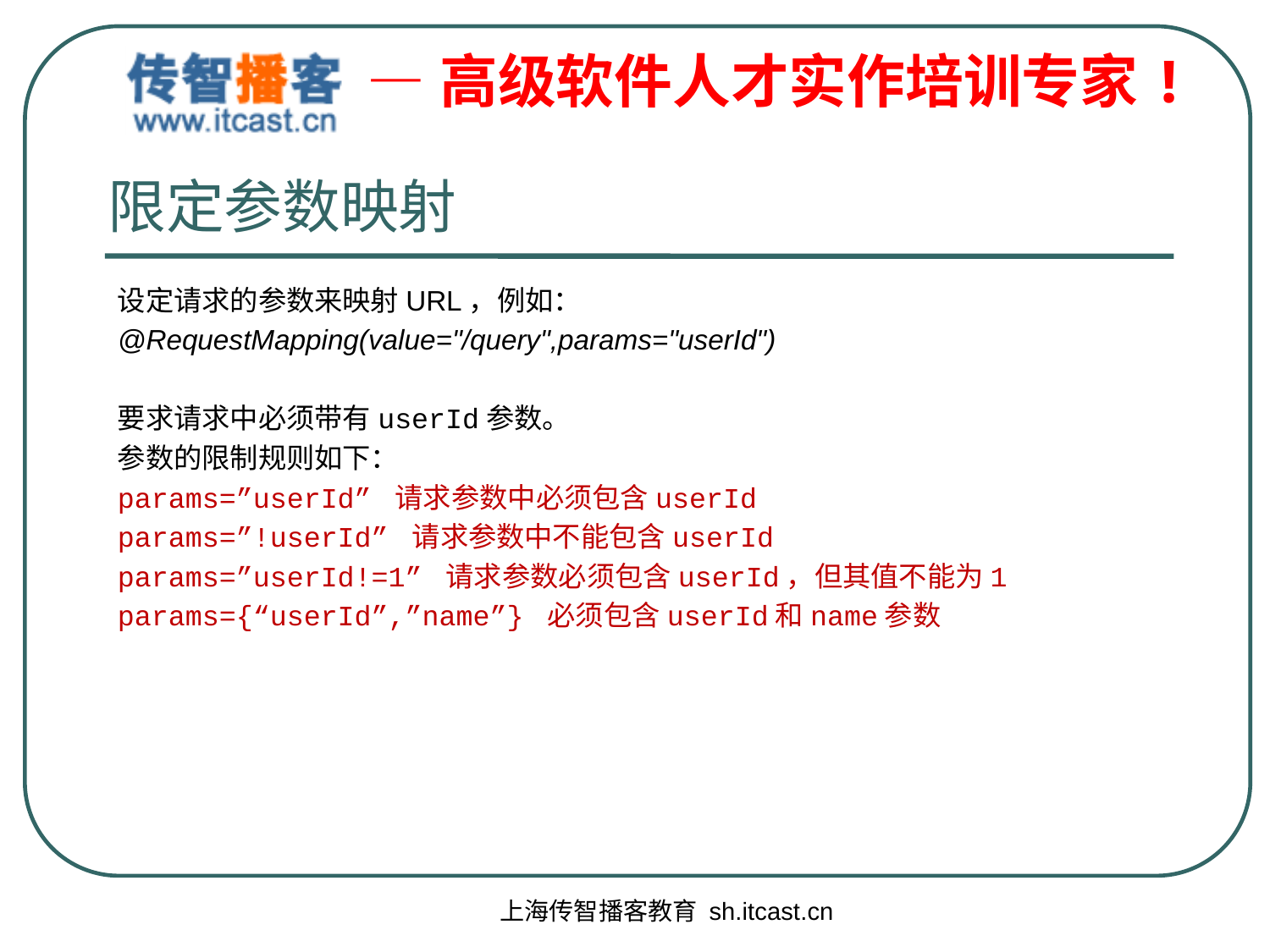

# 限定参数映射
设定请求的参数来映射URL，例如：
@RequestMapping(value="/query",params="userId")

要求请求中必须带有userId参数。
参数的限制规则如下：
params=”userId” 请求参数中必须包含userId
params=”!userId” 请求参数中不能包含userId
params=”userId!=1” 请求参数必须包含userId，但其值不能为1
params={“userId”,”name”} 必须包含userId和name参数

上海传智播客教育 sh.itcast.cn